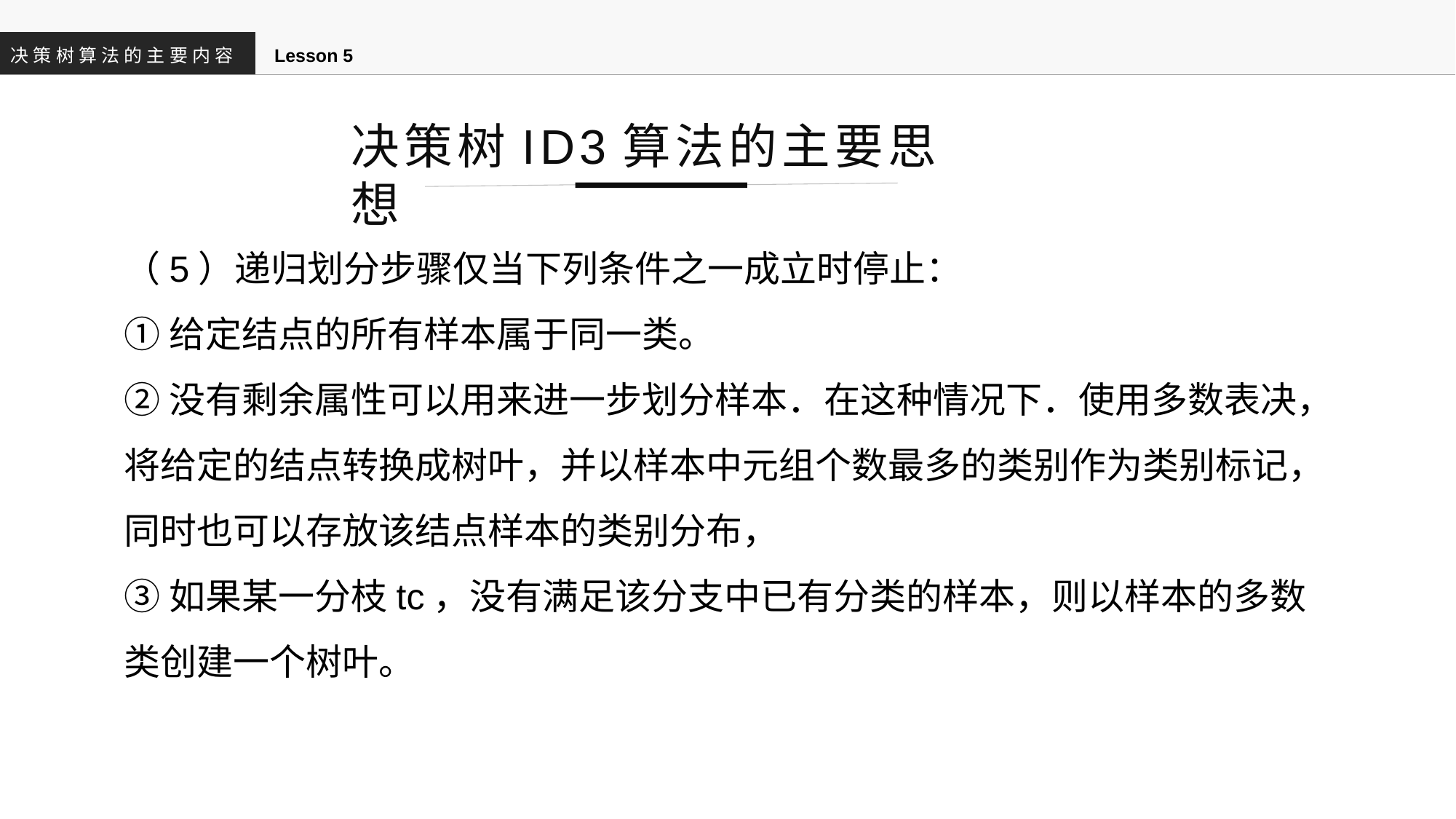

决策树算法的主要内容
Lesson 5
决策树ID3算法的主要思想

（5）递归划分步骤仅当下列条件之一成立时停止：
①给定结点的所有样本属于同一类。
②没有剩余属性可以用来进一步划分样本．在这种情况下．使用多数表决，将给定的结点转换成树叶，并以样本中元组个数最多的类别作为类别标记，同时也可以存放该结点样本的类别分布，
③如果某一分枝tc，没有满足该分支中已有分类的样本，则以样本的多数类创建一个树叶。